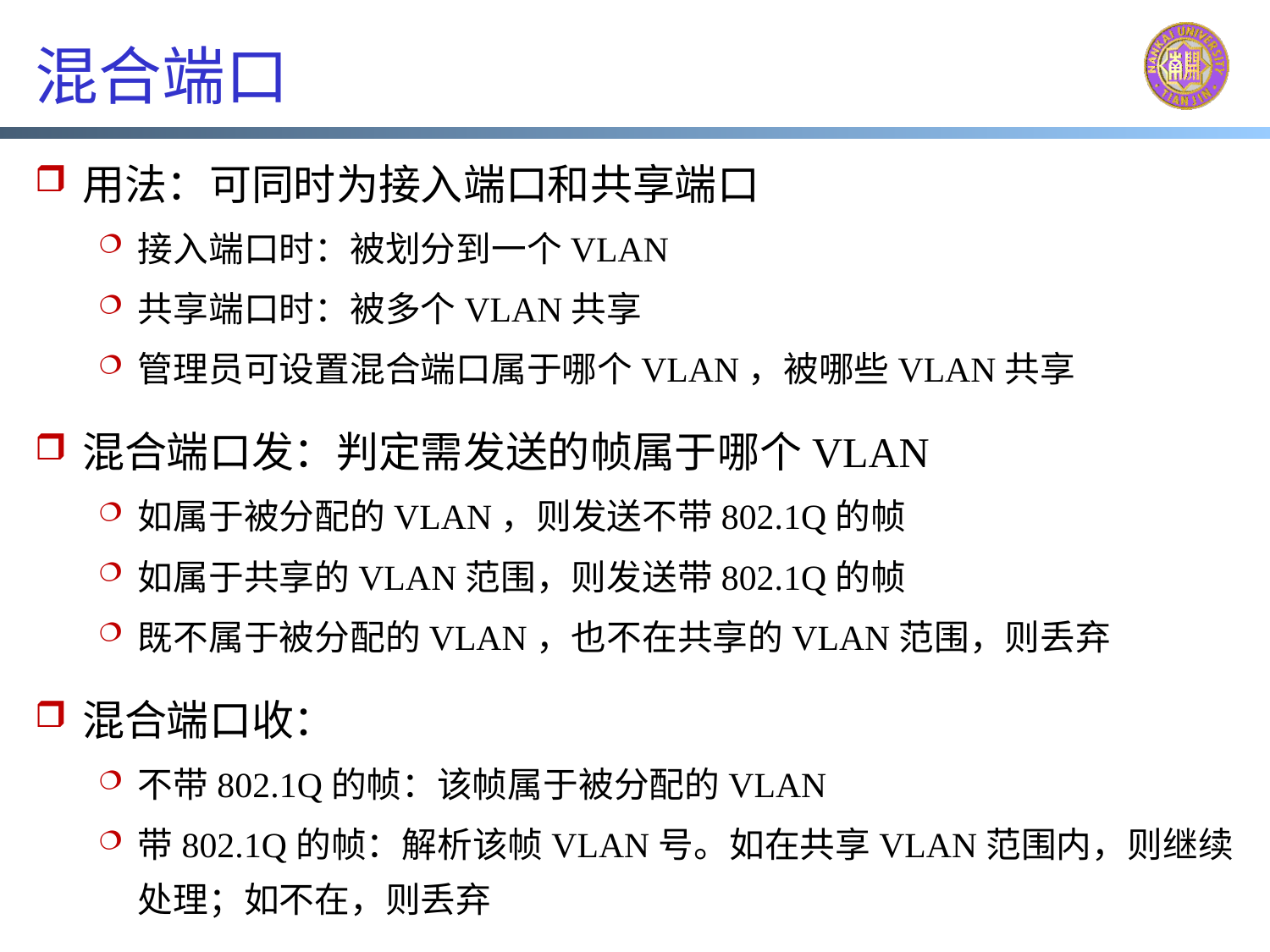

# 混合端口
用法：可同时为接入端口和共享端口
接入端口时：被划分到一个VLAN
共享端口时：被多个VLAN共享
管理员可设置混合端口属于哪个VLAN，被哪些VLAN共享
混合端口发：判定需发送的帧属于哪个VLAN
如属于被分配的VLAN，则发送不带802.1Q的帧
如属于共享的VLAN范围，则发送带802.1Q的帧
既不属于被分配的VLAN，也不在共享的VLAN范围，则丢弃
混合端口收：
不带802.1Q的帧：该帧属于被分配的VLAN
带802.1Q的帧：解析该帧VLAN号。如在共享VLAN范围内，则继续处理；如不在，则丢弃